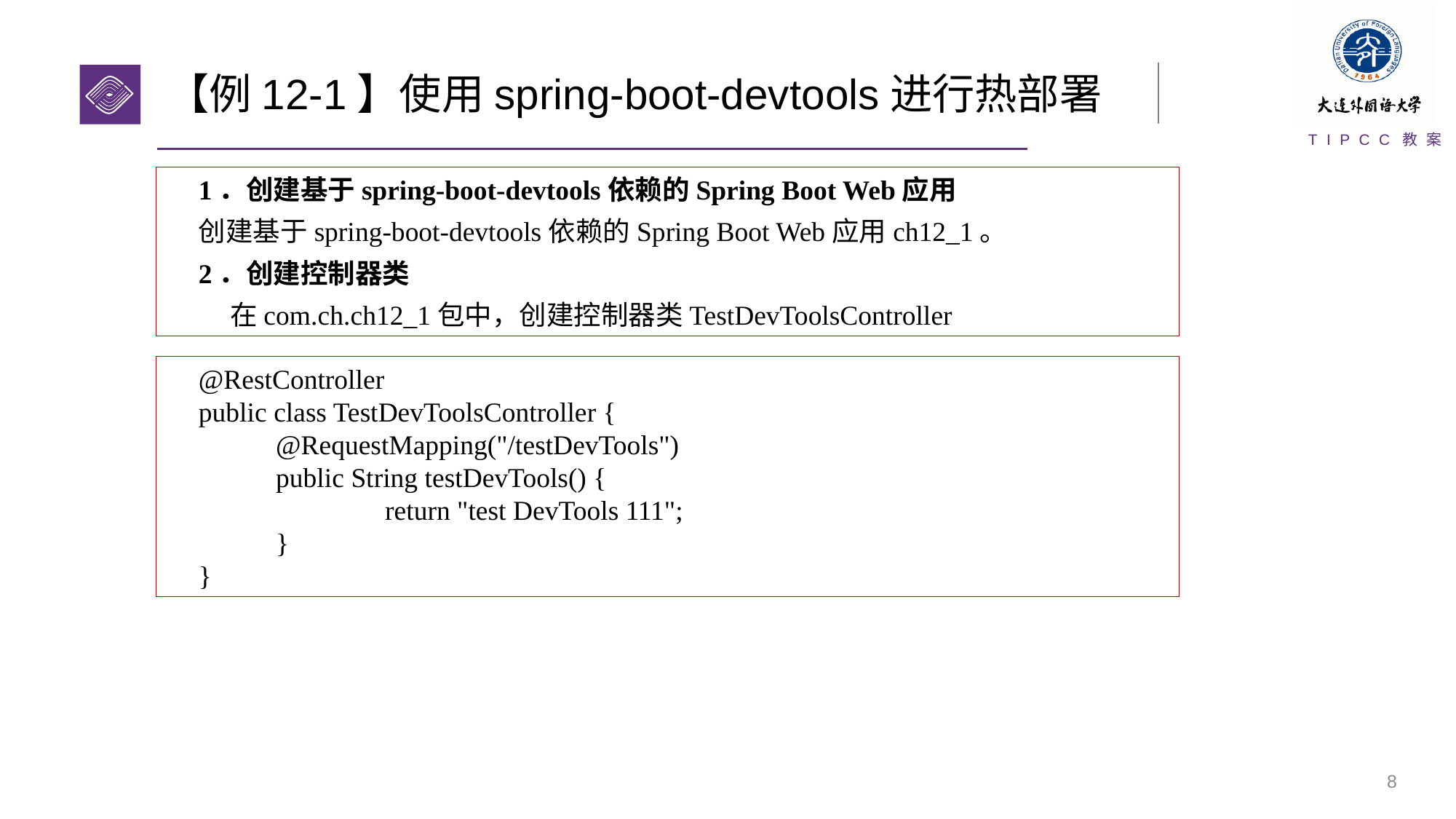

# 【例12-1】使用spring-boot-devtools进行热部署
1．创建基于spring-boot-devtools依赖的Spring Boot Web应用
创建基于spring-boot-devtools依赖的Spring Boot Web应用ch12_1。
2．创建控制器类
    在com.ch.ch12_1包中，创建控制器类TestDevToolsController
@RestController
public class TestDevToolsController {
	@RequestMapping("/testDevTools")
	public String testDevTools() {
		return "test DevTools 111";
	}
}
8